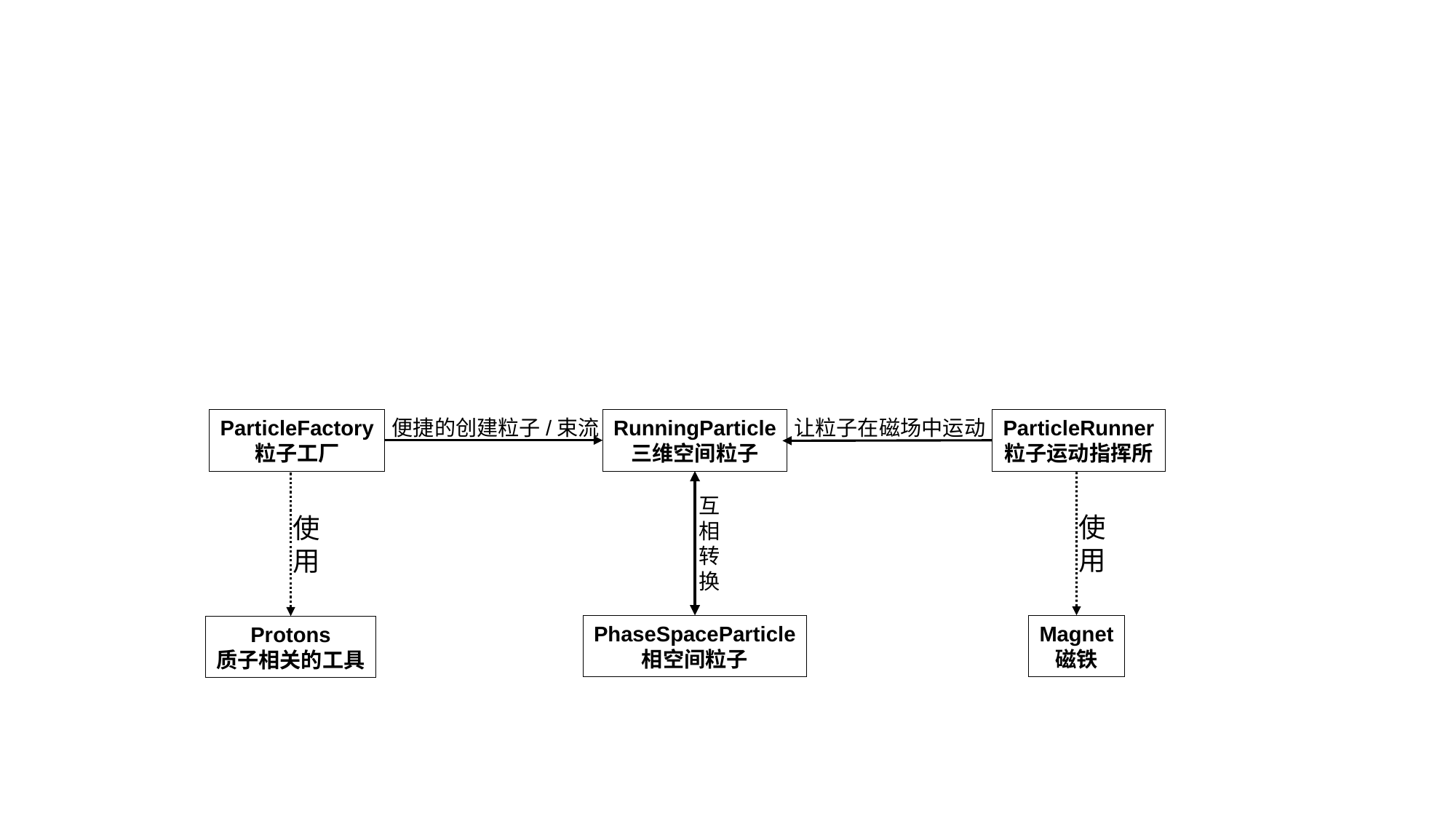

便捷的创建粒子/束流
让粒子在磁场中运动
ParticleFactory
粒子工厂
RunningParticle
三维空间粒子
ParticleRunner
粒子运动指挥所
互相转换
使用
使用
PhaseSpaceParticle
相空间粒子
Magnet
磁铁
Protons
质子相关的工具